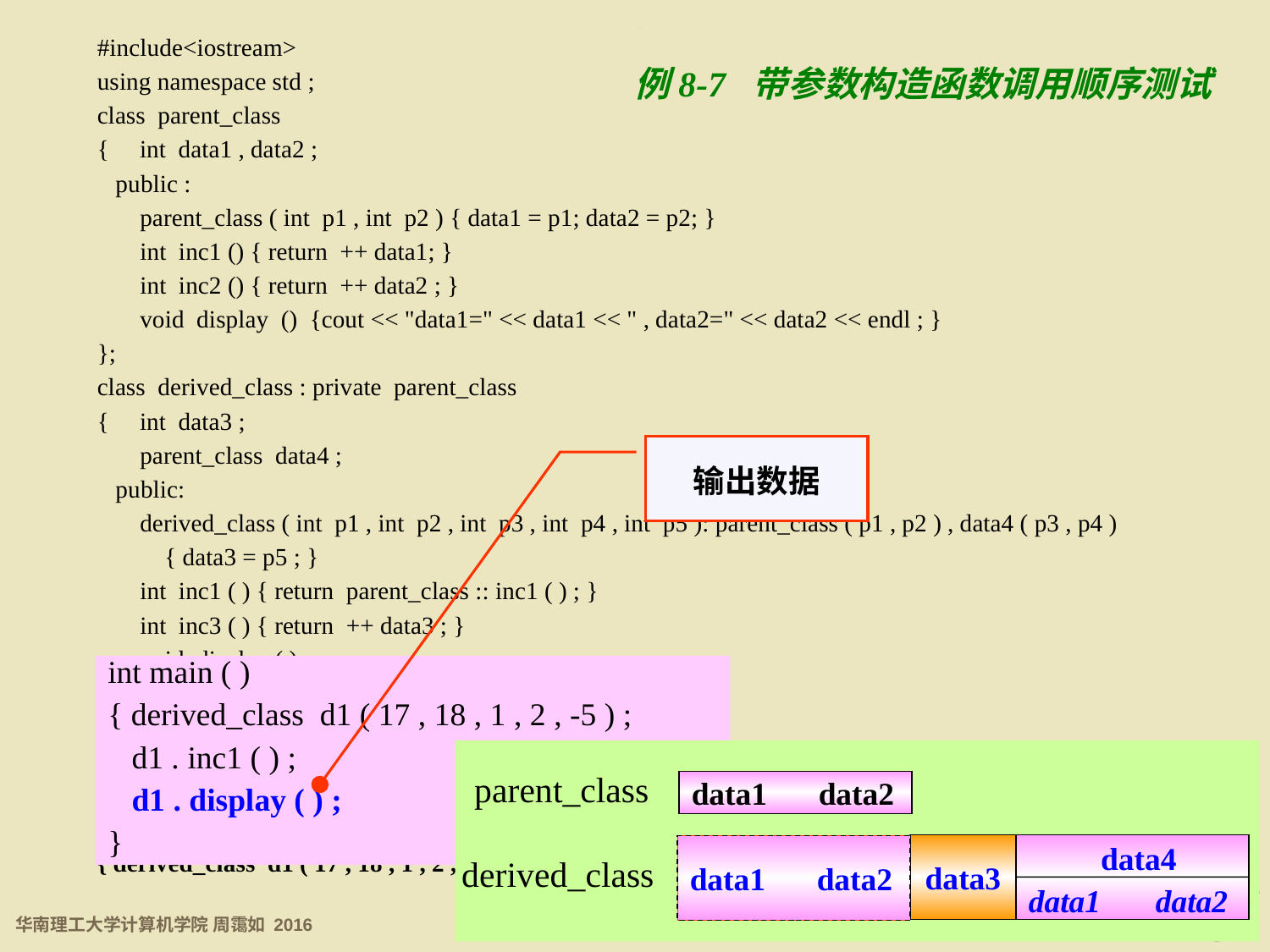

#include<iostream>
using namespace std ;
class  parent_class
{     int  data1 , data2 ;
   public :
       parent_class ( int  p1 , int  p2 ) { data1 = p1; data2 = p2; }
       int  inc1 () { return  ++ data1; }
       int  inc2 () { return  ++ data2 ; }
       void  display  ()  {cout << "data1=" << data1 << " , data2=" << data2 << endl ; }
};
class  derived_class : private  parent_class
{     int  data3 ;
       parent_class  data4 ;
   public:
       derived_class ( int  p1 , int  p2 , int  p3 , int  p4 , int  p5 ): parent_class ( p1 , p2 ) , data4 ( p3 , p4 )
           { data3 = p5 ; }
       int  inc1 ( ) { return  parent_class :: inc1 ( ) ; }
       int  inc3 ( ) { return  ++ data3 ; }
       void  display ( )
          { parent_class :: display ( ) ;   data4.display ( ) ;
             cout << "data3=" << data3 << endl ;
          }
} ;
int main ( )
{ derived_class  d1 ( 17 , 18 , 1 , 2 , -5 ) ;   d1 . inc1 ( ) ;     d1 . display ( ) ;  }
8.3  基类的初始化
例8-7  带参数构造函数调用顺序测试
输出数据
int main ( )
{ derived_class  d1 ( 17 , 18 , 1 , 2 , -5 ) ;
   d1 . inc1 ( ) ;
   d1 . display ( ) ;
}

parent_class
data1	data2
data3
         data4
data1	data2
data1	data2
derived_class